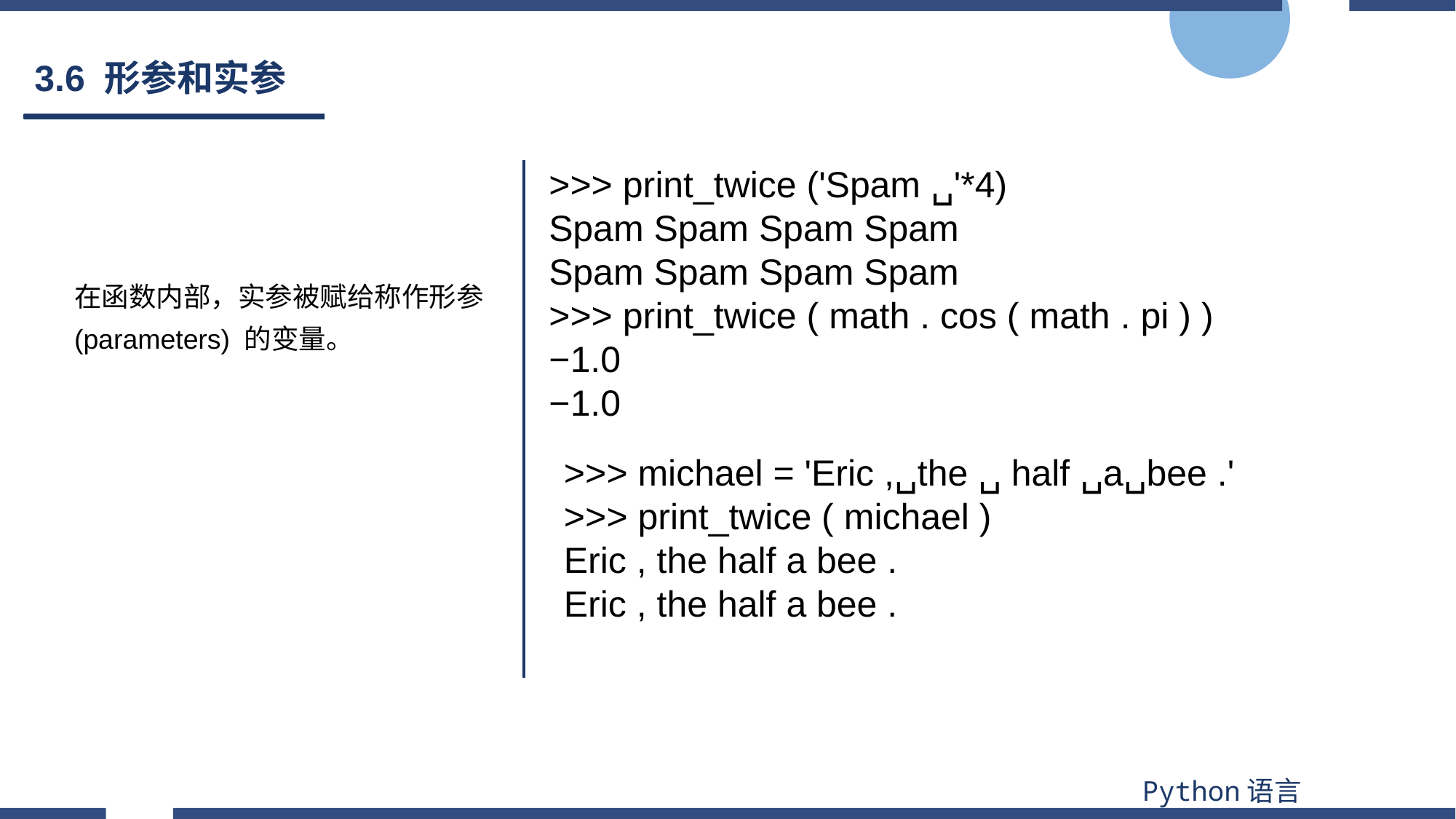

# 3.6 形参和实参
>>> print_twice ('Spam ␣'*4)
Spam Spam Spam Spam
Spam Spam Spam Spam
>>> print_twice ( math . cos ( math . pi ) )
−1.0
−1.0
在函数内部，实参被赋给称作形参 (parameters) 的变量。
>>> michael = 'Eric ,␣the ␣ half ␣a␣bee .'
>>> print_twice ( michael )
Eric , the half a bee .
Eric , the half a bee .